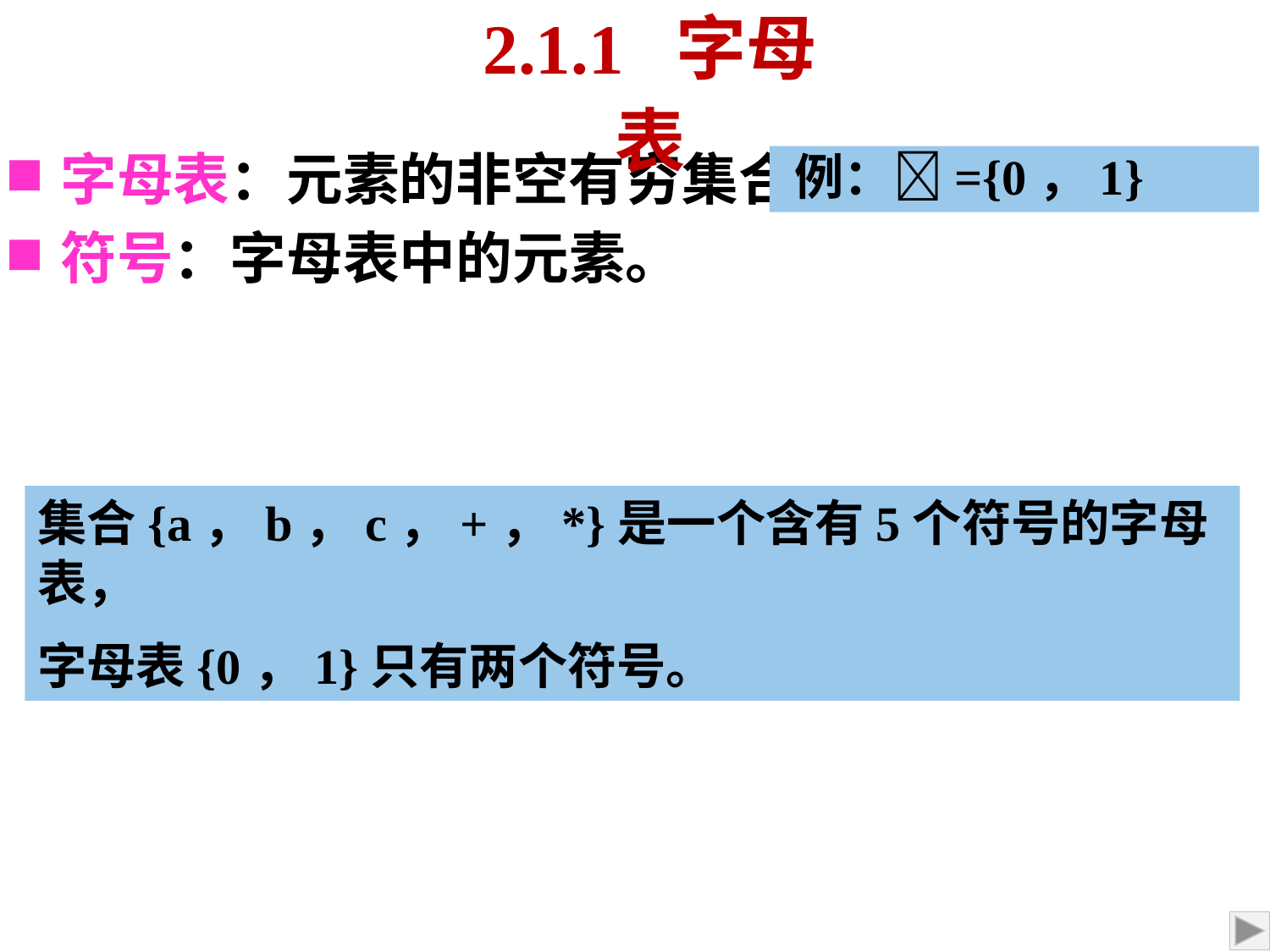

2.1.1  字母表
字母表：元素的非空有穷集合。
符号：字母表中的元素。
例：∑={0，1}
典型符号：字母、数字、各种标点符号和运算符
集合{a，b，c，+，*}是一个含有5个符号的字母表，
字母表{0，1}只有两个符号。